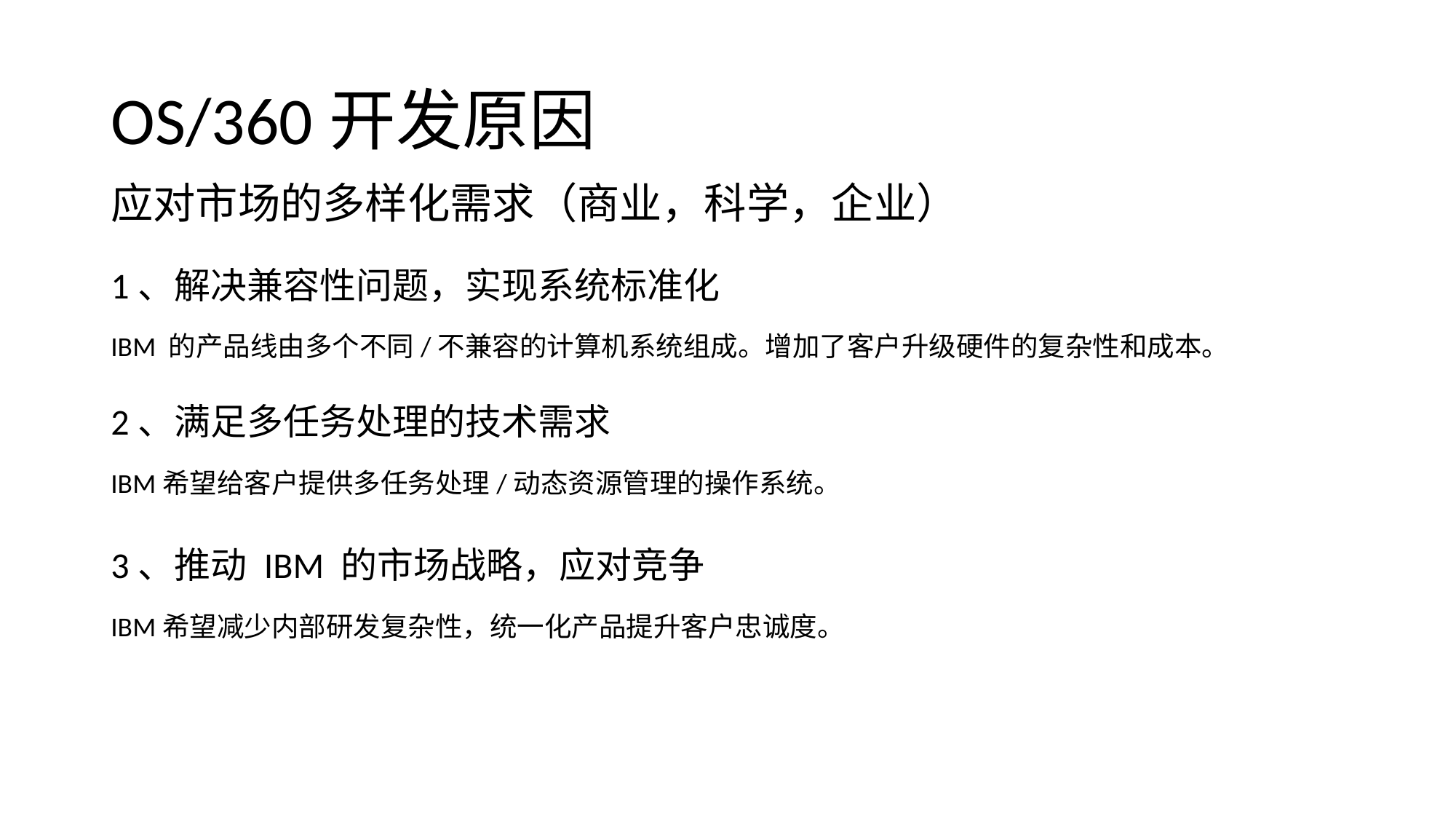

# OS/360开发原因
应对市场的多样化需求（商业，科学，企业）

1、解决兼容性问题，实现系统标准化
IBM 的产品线由多个不同/不兼容的计算机系统组成。增加了客户升级硬件的复杂性和成本。
2、满足多任务处理的技术需求
IBM希望给客户提供多任务处理/动态资源管理的操作系统。
3、推动 IBM 的市场战略，应对竞争
IBM希望减少内部研发复杂性，统一化产品提升客户忠诚度。